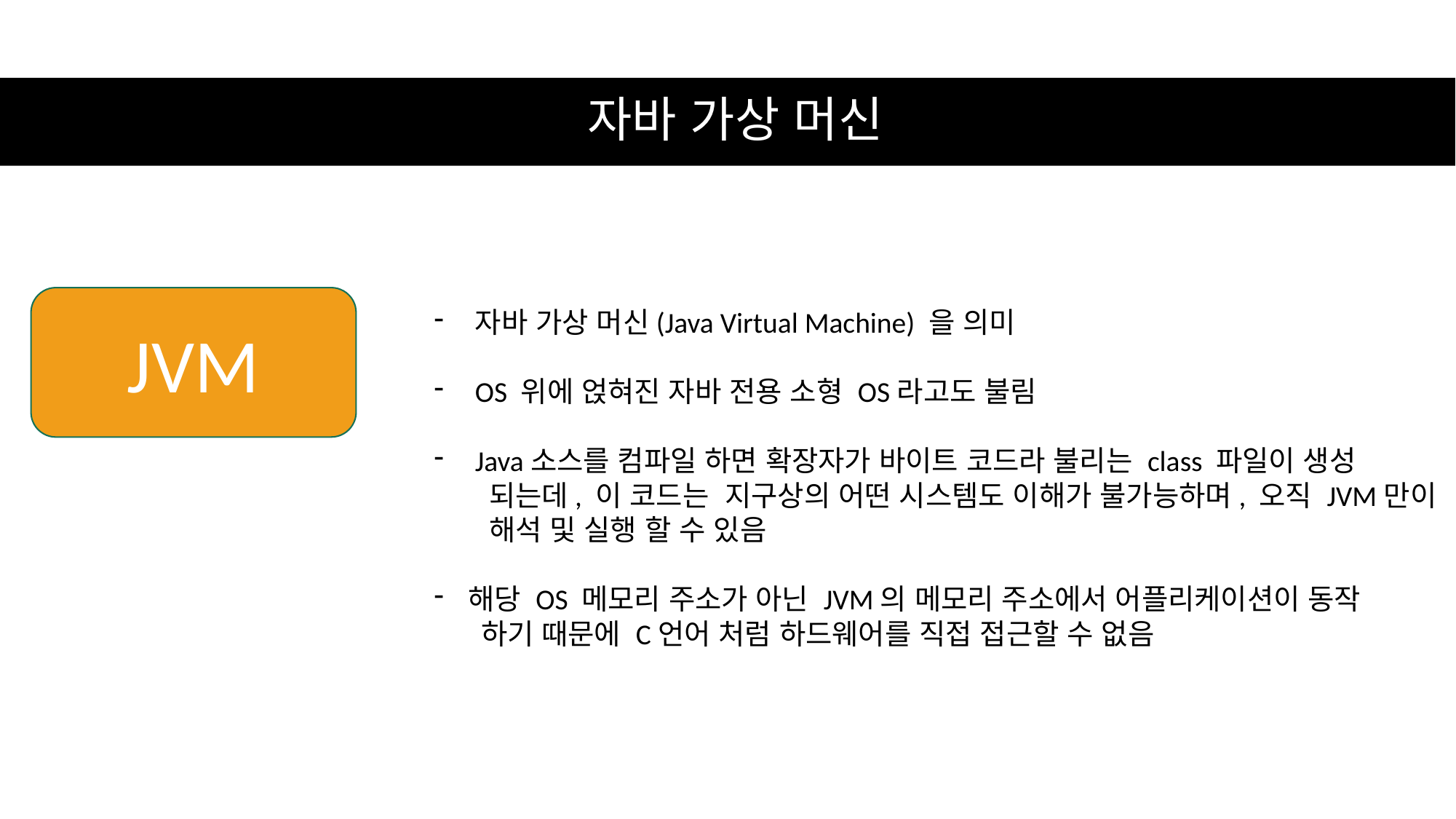

자바 가상 머신

JVM
자바 가상 머신(Java Virtual Machine) 을 의미

OS 위에 얹혀진 자바 전용 소형 OS라고도 불림

Java소스를 컴파일 하면 확장자가 바이트 코드라 불리는 class 파일이 생성
      되는데, 이 코드는  지구상의 어떤 시스템도 이해가 불가능하며, 오직 JVM만이
      해석 및 실행 할 수 있음

해당 OS 메모리 주소가 아닌 JVM의 메모리 주소에서 어플리케이션이 동작
     하기 때문에 C언어 처럼 하드웨어를 직접 접근할 수 없음